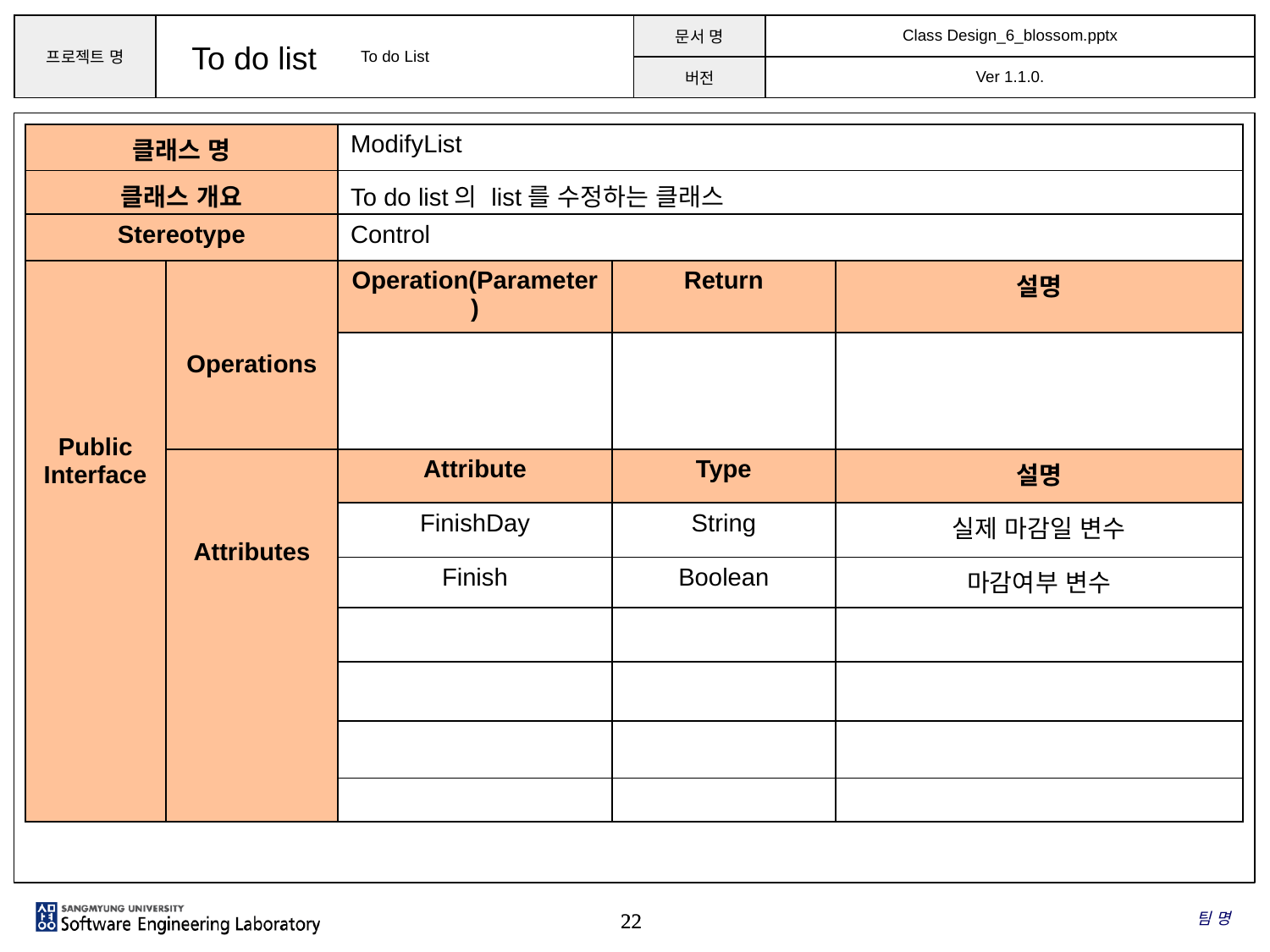

To do list
| 클래스 명 |  | ModifyList |  |  |
| --- | --- | --- | --- | --- |
| 클래스 개요 |  | To do list의 list를 수정하는 클래스 |  |  |
| Stereotype |  | Control |  |  |
| Public Interface | Operations | Operation(Parameter) | Return | 설명 |
|  |  |  |  |  |
|  | Attributes | Attribute | Type | 설명 |
|  |  | FinishDay | String | 실제 마감일 변수 |
|  |  | Finish | Boolean | 마감여부 변수 |
|  |  |  |  |  |
|  |  |  |  |  |
|  |  |  |  |  |
|  |  |  |  |  |
팀 명